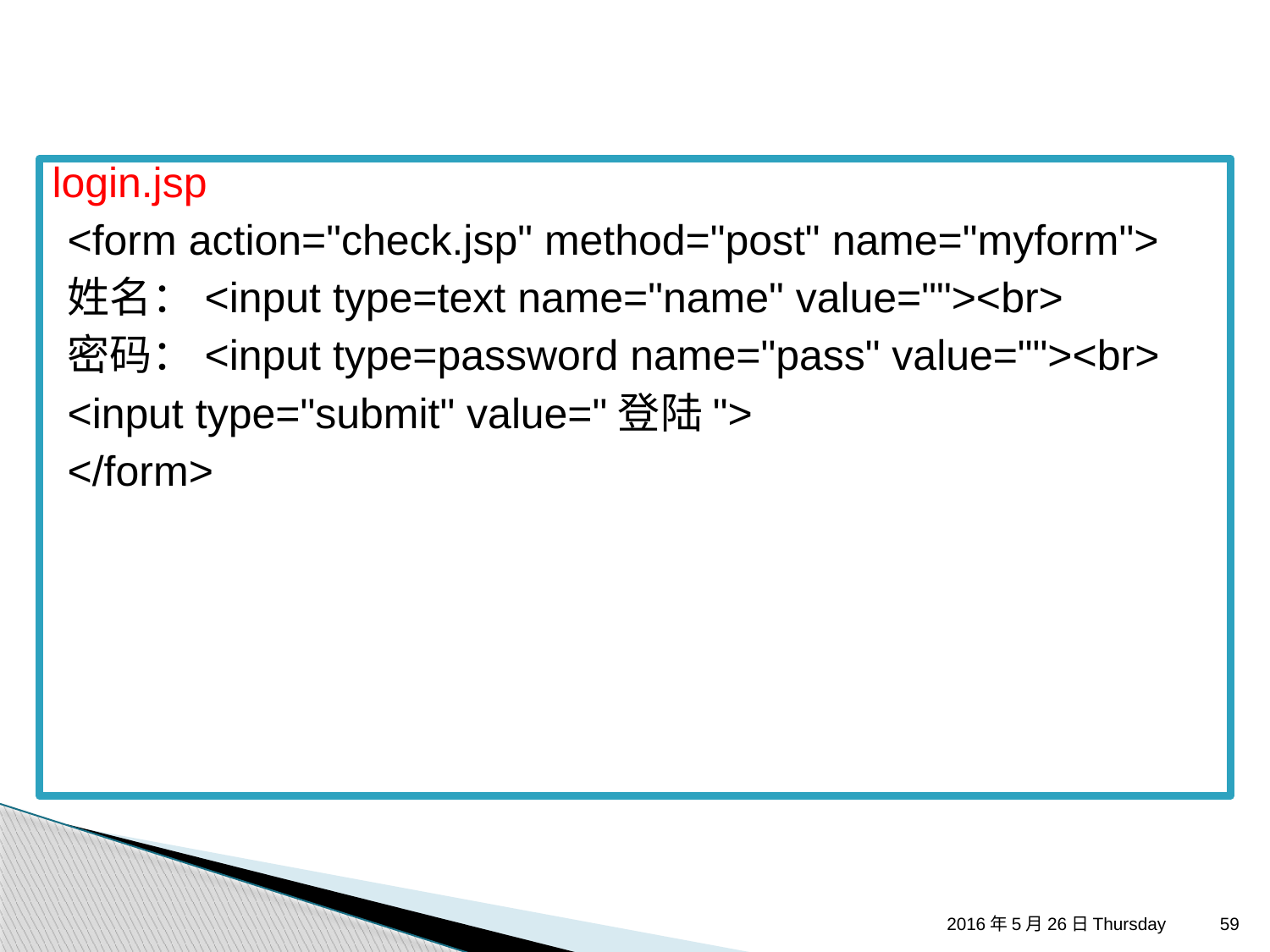

#
login.jsp
<form action="check.jsp" method="post" name="myform">
姓名：<input type=text name="name" value=""><br>
密码：<input type=password name="pass" value=""><br>
<input type="submit" value="登陆">
</form>
2016年5月26日Thursday
59